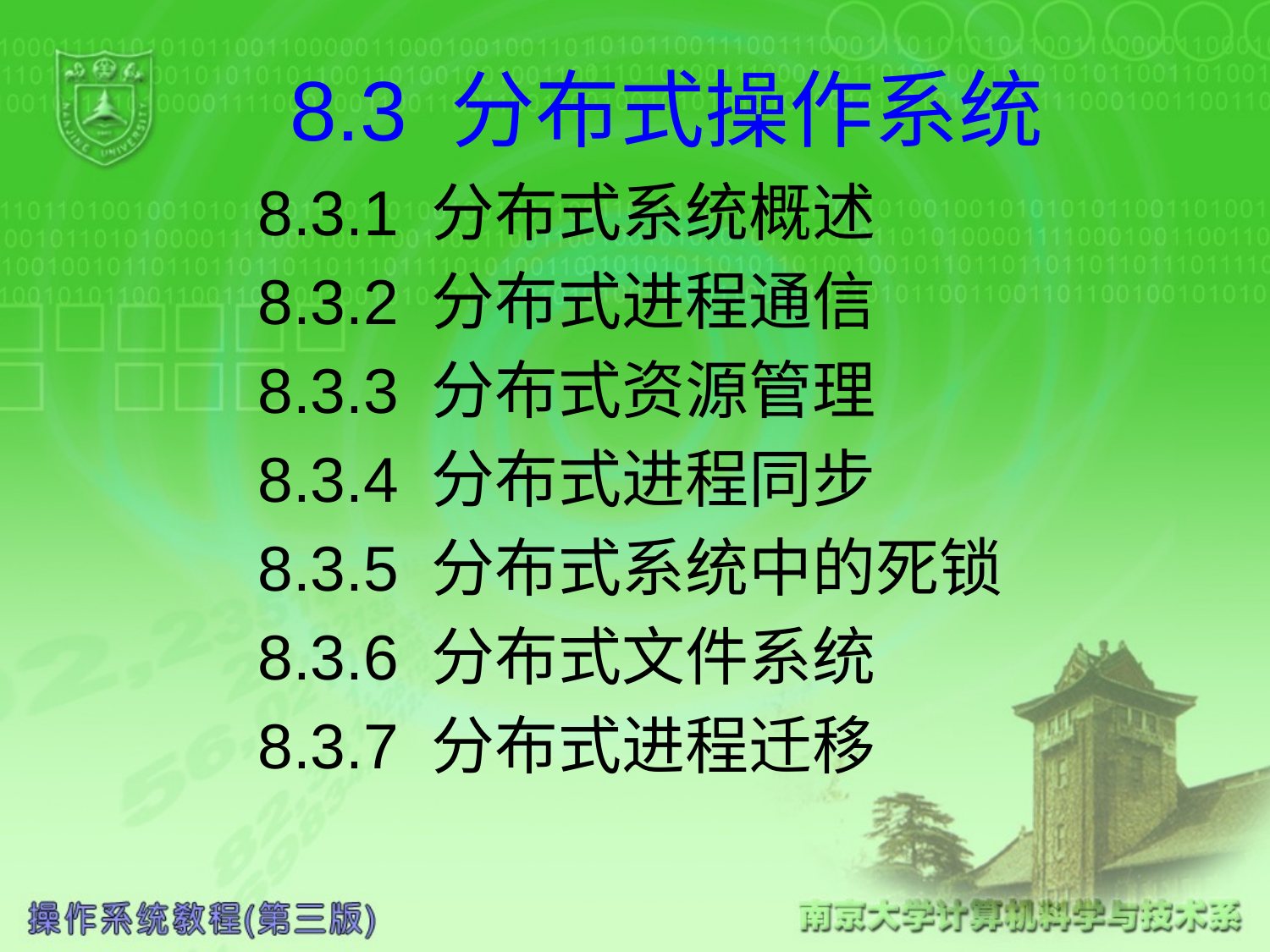

# 8.3 分布式操作系统
8.3.1 分布式系统概述
8.3.2 分布式进程通信
8.3.3 分布式资源管理
8.3.4 分布式进程同步
8.3.5 分布式系统中的死锁
8.3.6 分布式文件系统
8.3.7 分布式进程迁移